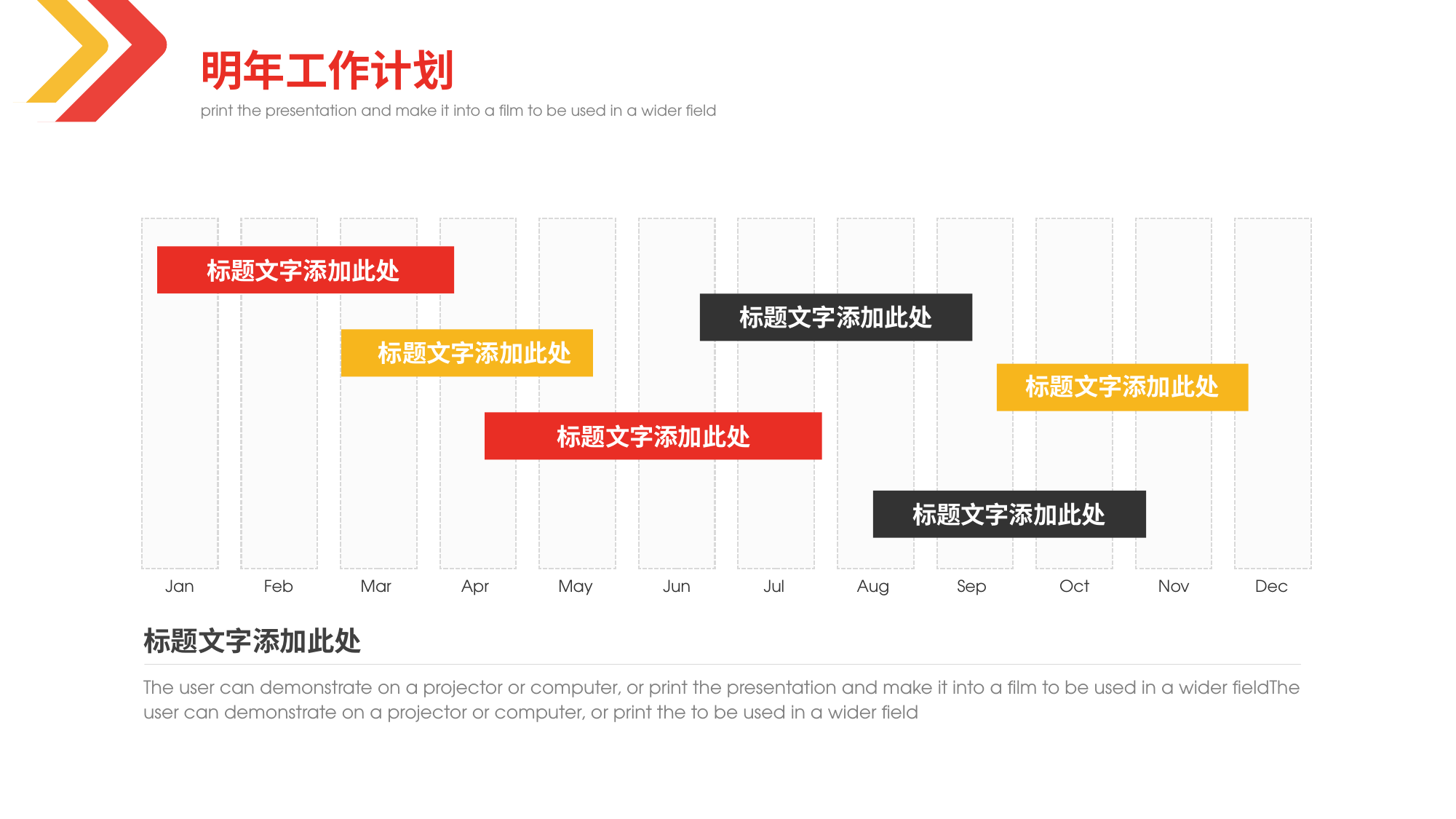

明年工作计划
print the presentation and make it into a film to be used in a wider field

Jan
Feb
Mar
Apr
May
Jun
Jul
Aug
Sep
Oct
Nov
Dec
标题文字添加此处
标题文字添加此处
标题文字添加此处
标题文字添加此处
标题文字添加此处
标题文字添加此处
标题文字添加此处
The user can demonstrate on a projector or computer, or print the presentation and make it into a film to be used in a wider fieldThe user can demonstrate on a projector or computer, or print the to be used in a wider field